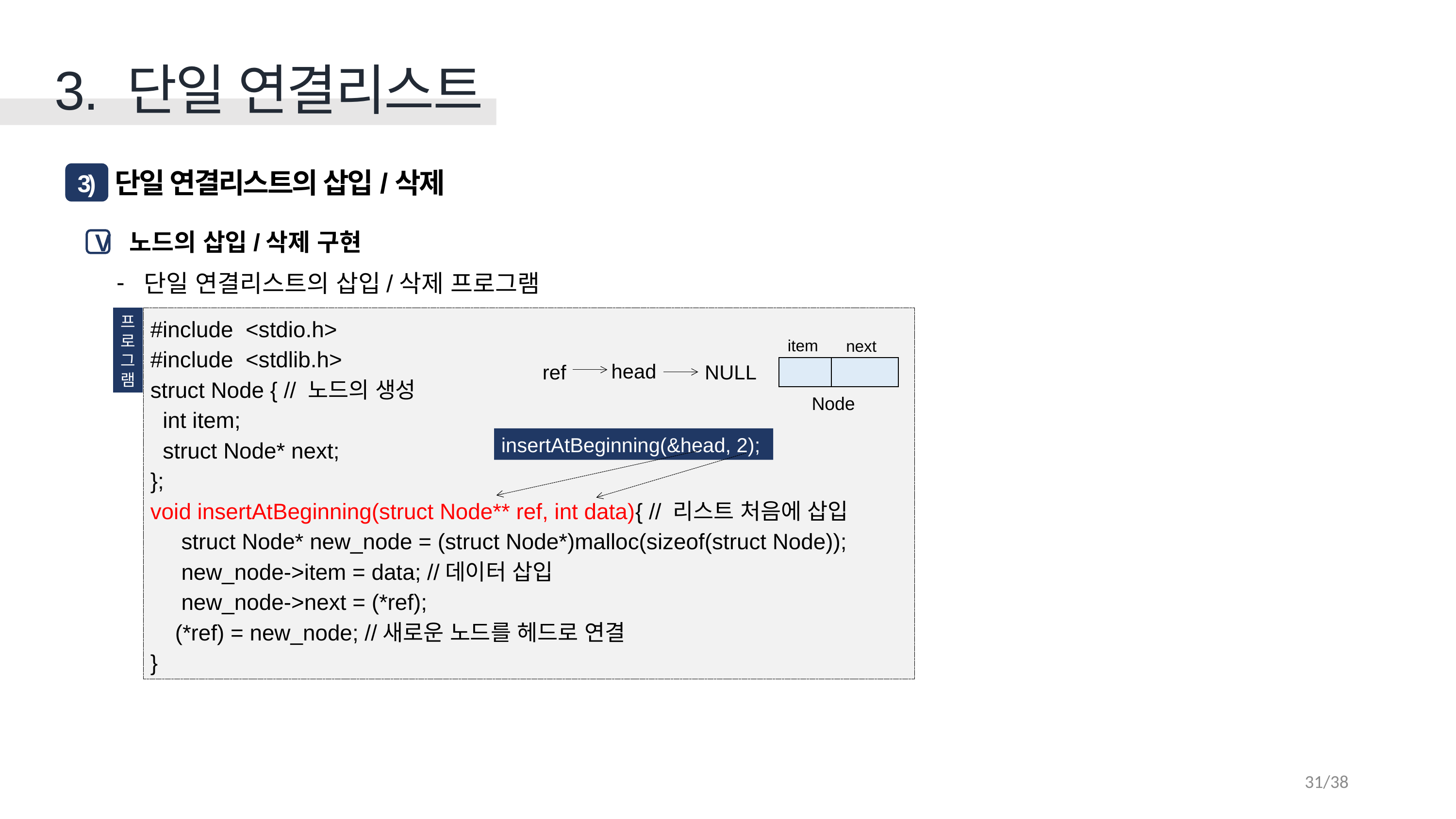

3. 단일 연결리스트

 단일 연결리스트의 삽입/삭제
3)
 노드의 삽입/삭제 구현

단일 연결리스트의 삽입/삭제 프로그램
V
프
로
그
램
#include  <stdio.h>
#include  <stdlib.h>
struct Node { // 노드의 생성
  int item;
  struct Node* next;
};
void insertAtBeginning(struct Node** ref, int data){ // 리스트 처음에 삽입
     struct Node* new_node = (struct Node*)malloc(sizeof(struct Node));
     new_node->item = data; //데이터 삽입
     new_node->next = (*ref);
    (*ref) = new_node; //새로운 노드를 헤드로 연결
}
item
next
head
ref
NULL
|  |  |
| --- | --- |
Node
insertAtBeginning(&head, 2);
31/38